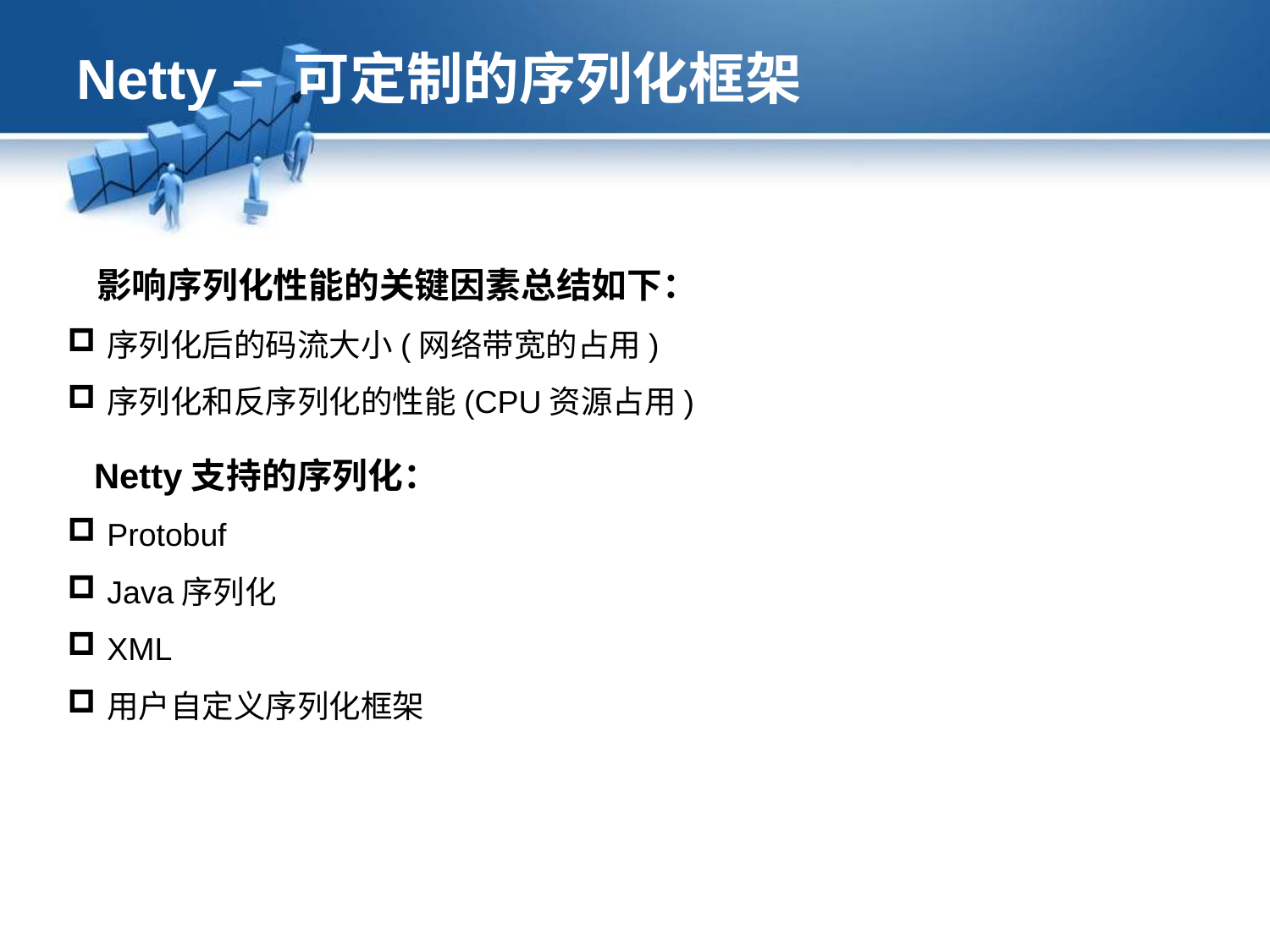

# Netty – 可定制的序列化框架
   影响序列化性能的关键因素总结如下：
序列化后的码流大小(网络带宽的占用)
序列化和反序列化的性能(CPU资源占用)
   Netty支持的序列化：
Protobuf
Java序列化
XML
用户自定义序列化框架